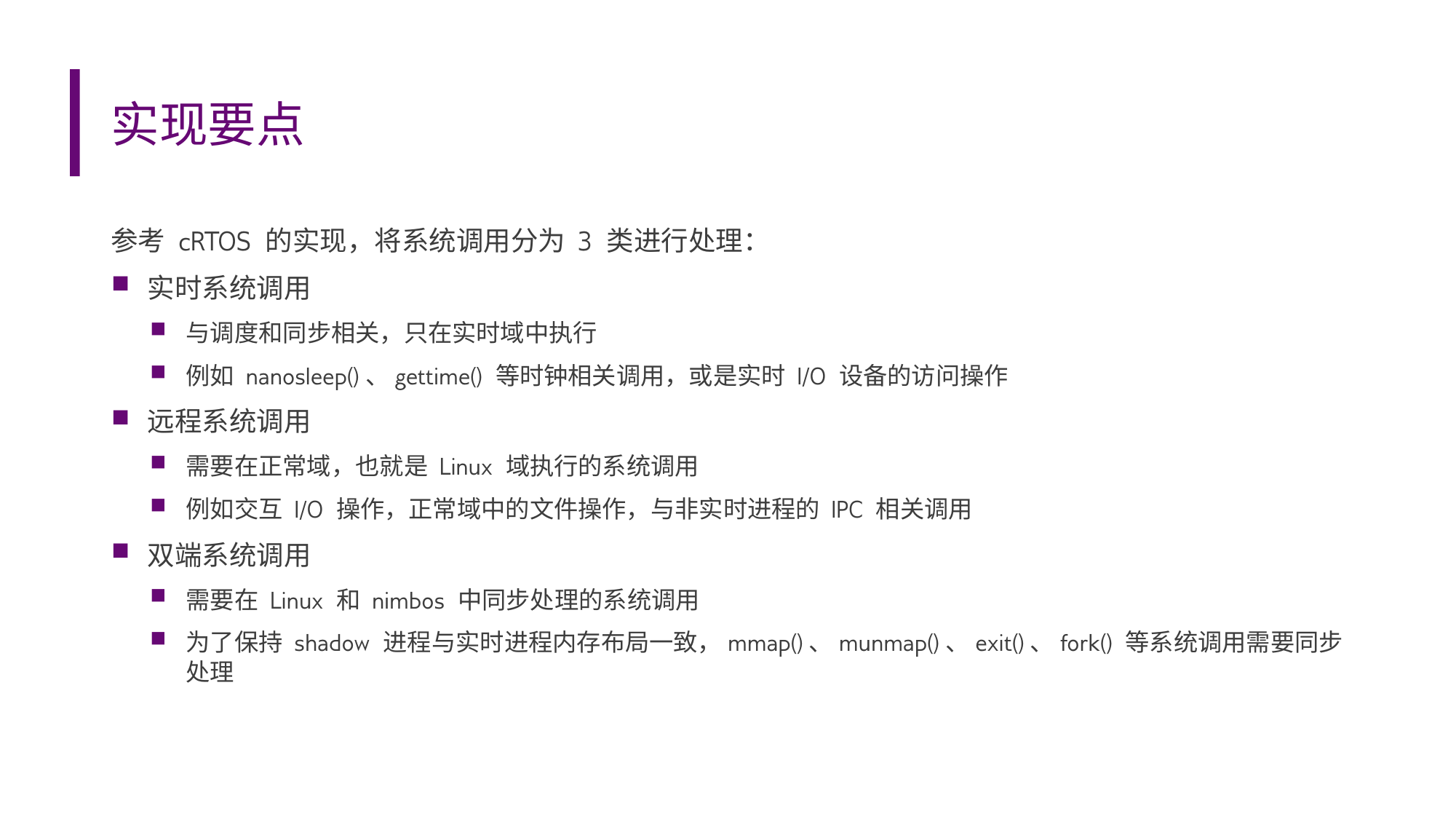

# 实现要点
参考 cRTOS 的实现，将系统调用分为 3 类进行处理：
实时系统调用
与调度和同步相关，只在实时域中执行
例如 nanosleep()、gettime() 等时钟相关调用，或是实时 I/O 设备的访问操作
远程系统调用
需要在正常域，也就是 Linux 域执行的系统调用
例如交互 I/O 操作，正常域中的文件操作，与非实时进程的 IPC 相关调用
双端系统调用
需要在 Linux 和 nimbos 中同步处理的系统调用
为了保持 shadow 进程与实时进程内存布局一致，mmap()、munmap()、exit()、fork() 等系统调用需要同步处理